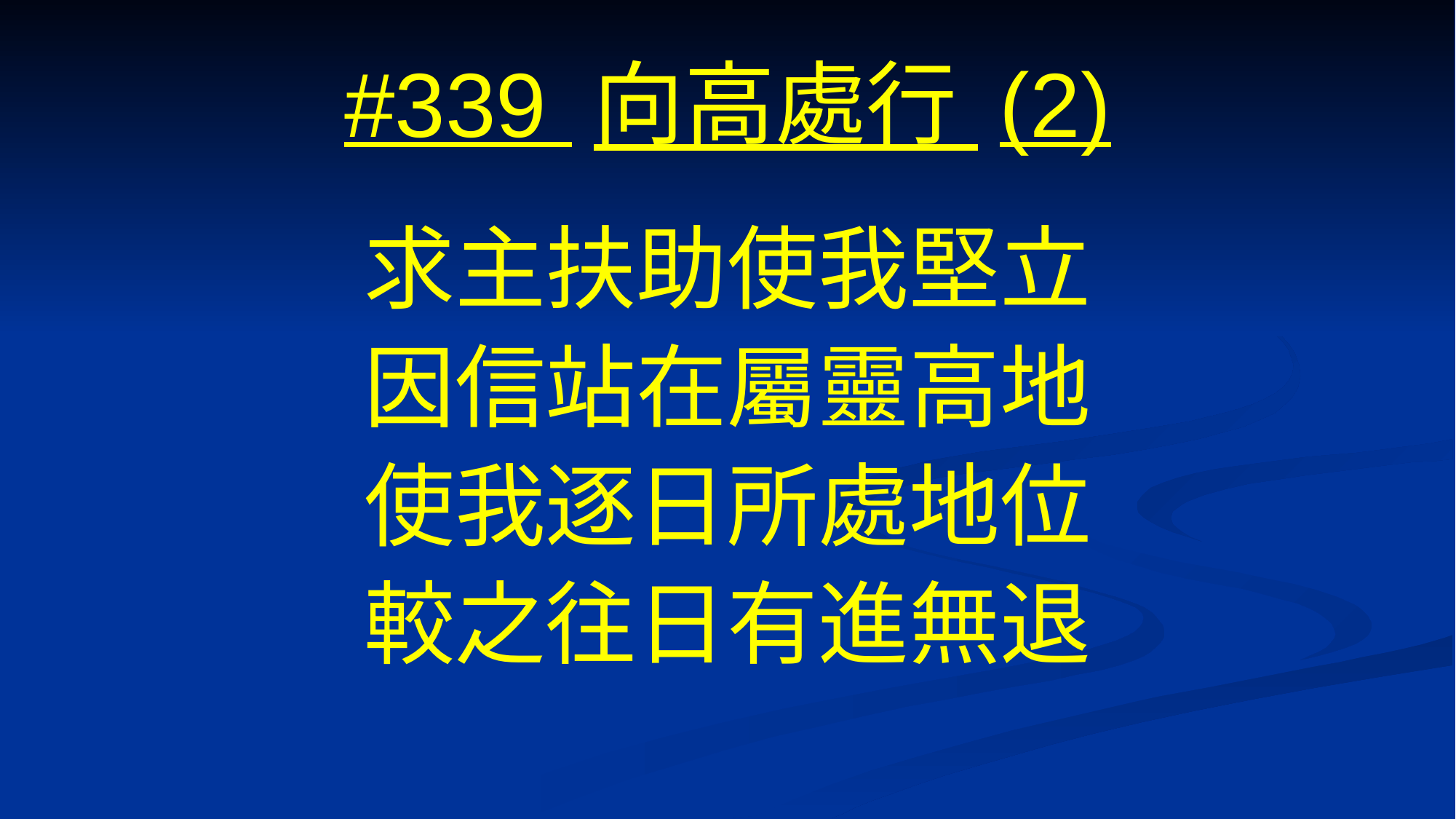

# #339 向高處行 (2)
求主扶助使我堅立
因信站在屬靈高地
使我逐日所處地位
較之往日有進無退